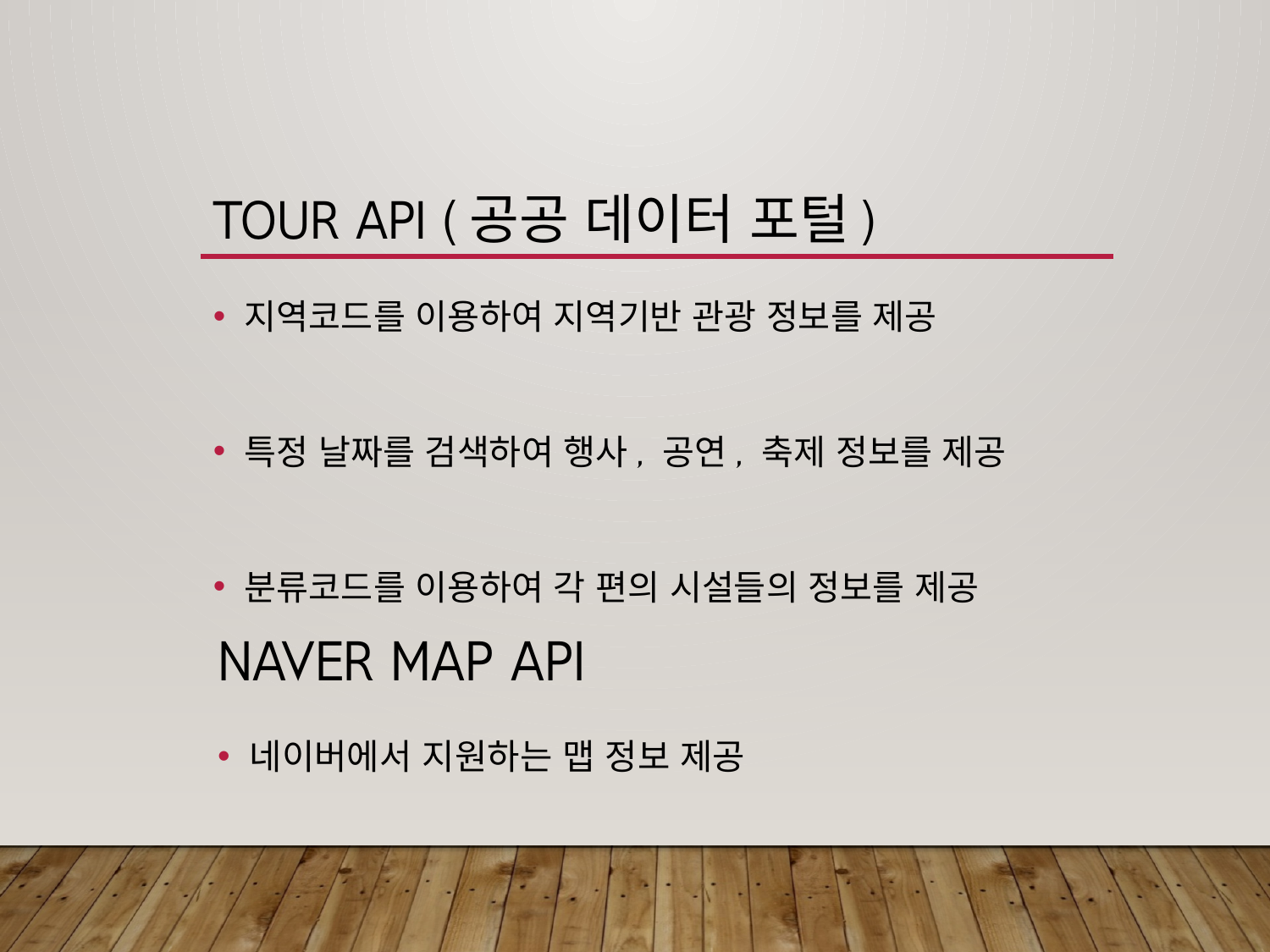

# Tour API (공공 데이터 포털)
지역코드를 이용하여 지역기반 관광 정보를 제공

특정 날짜를 검색하여 행사, 공연, 축제 정보를 제공

분류코드를 이용하여 각 편의 시설들의 정보를 제공
Naver map api
네이버에서 지원하는 맵 정보 제공